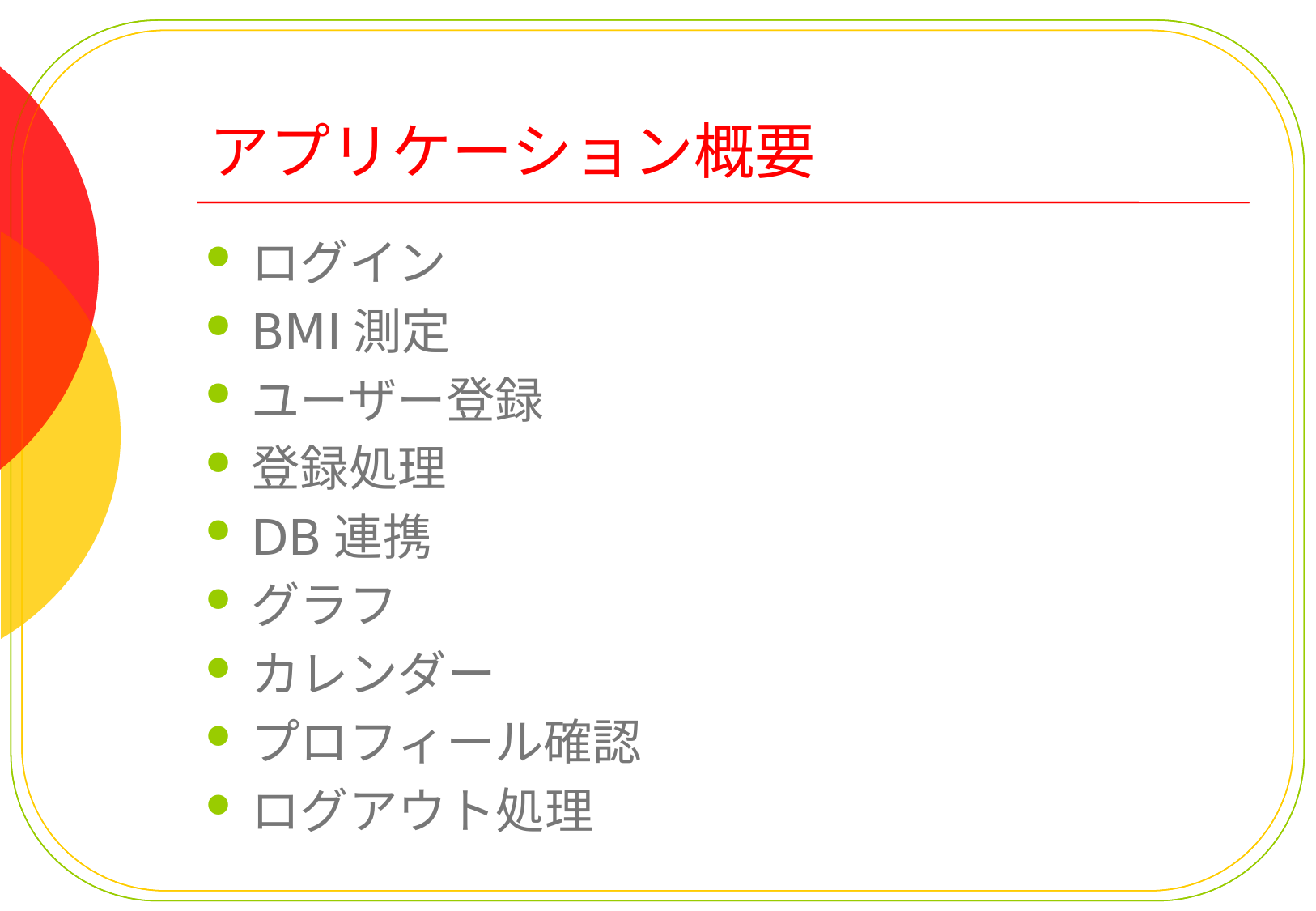

# アプリケーション概要
ログイン
BMI測定
ユーザー登録
登録処理
DB連携
グラフ
カレンダー
プロフィール確認
ログアウト処理